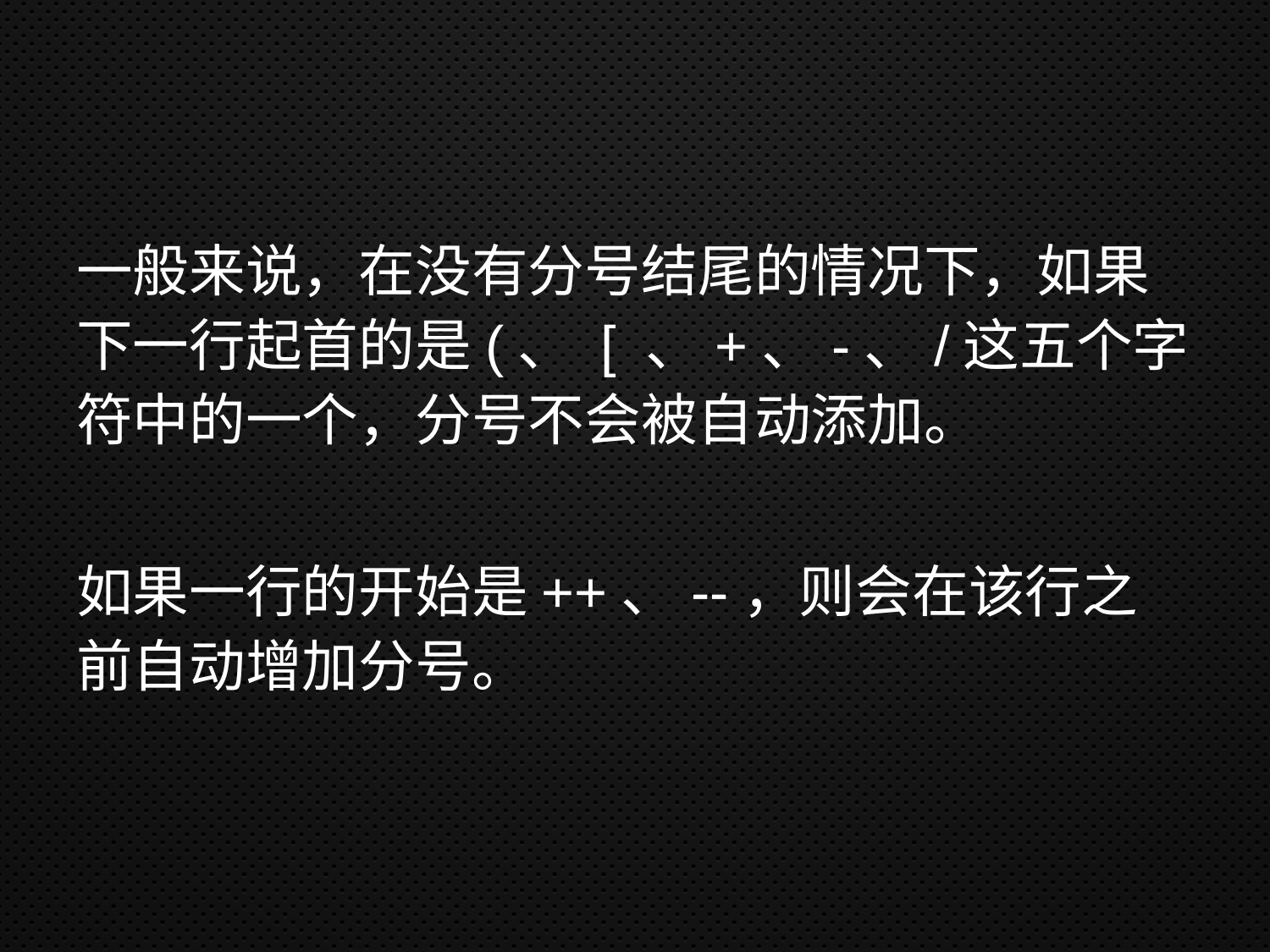

#
一般来说，在没有分号结尾的情况下，如果下一行起首的是(、 [ 、+、-、/这五个字符中的一个，分号不会被自动添加。

如果一行的开始是++、--，则会在该行之前自动增加分号。